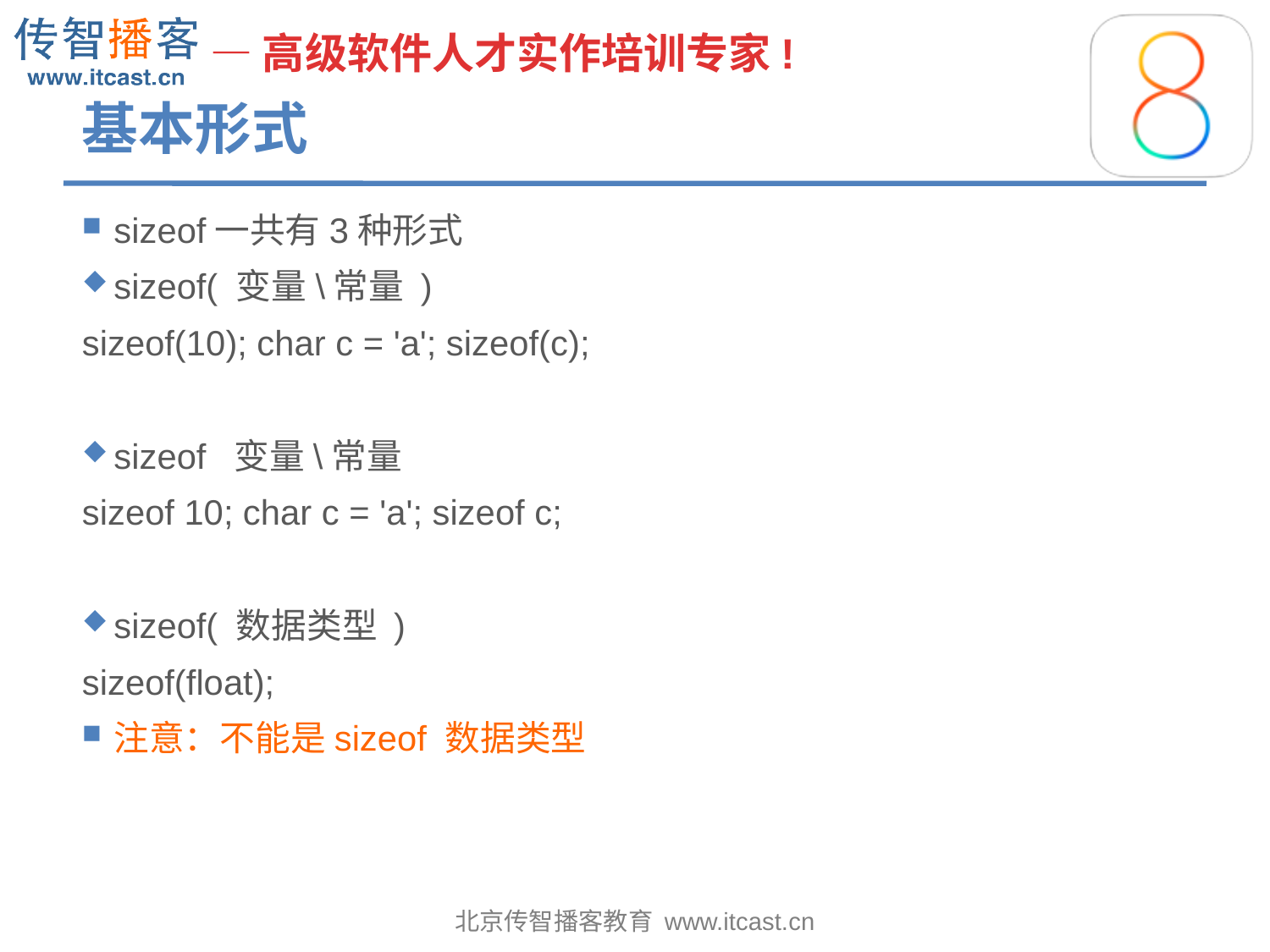

# 基本形式
sizeof一共有3种形式
sizeof( 变量\常量 )
sizeof(10); char c = 'a'; sizeof(c);

sizeof  变量\常量
sizeof 10; char c = 'a'; sizeof c;

sizeof( 数据类型 )
sizeof(float);
注意：不能是sizeof 数据类型